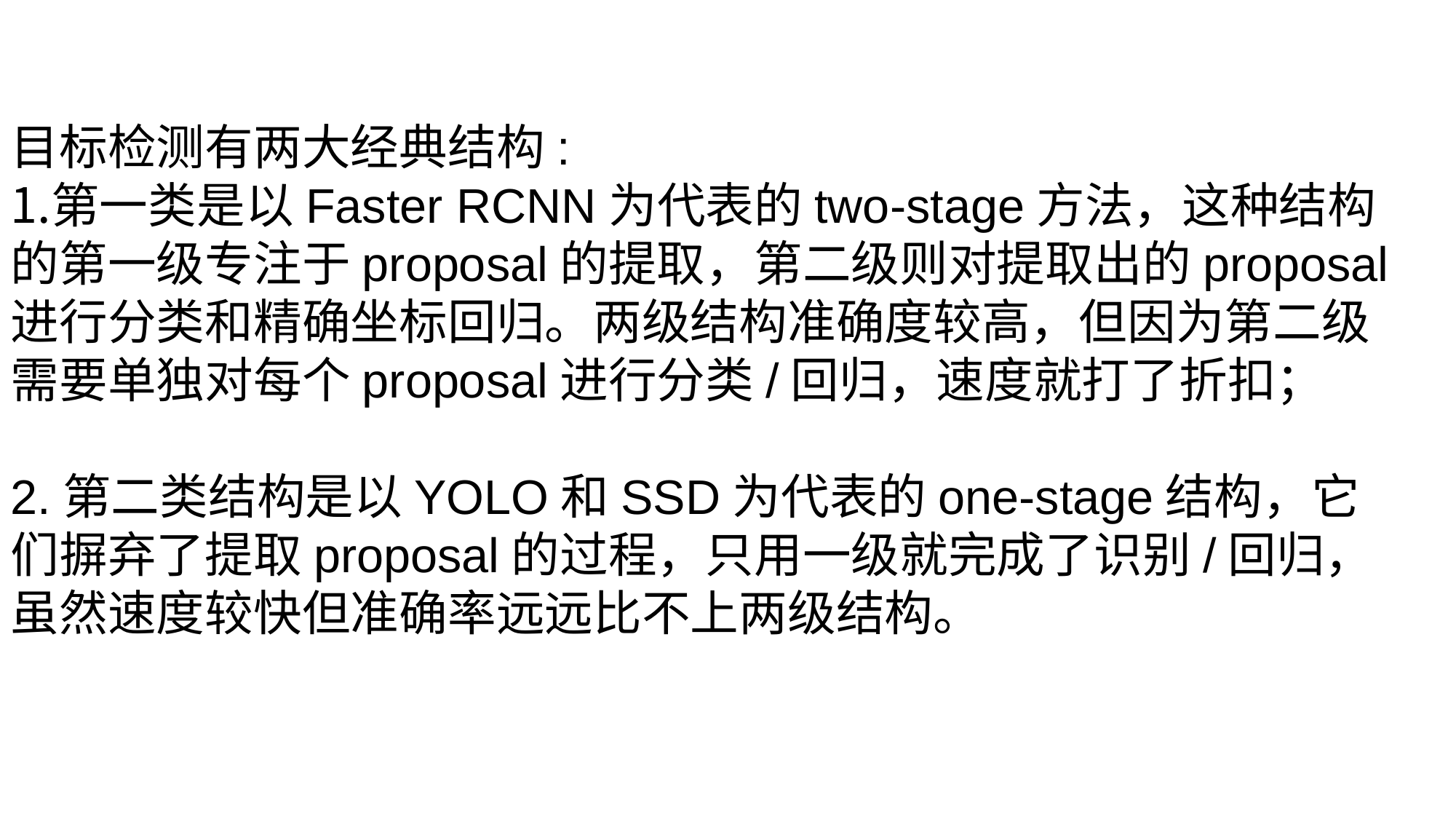

目标检测有两大经典结构:
第一类是以Faster RCNN为代表的two-stage方法，这种结构的第一级专注于proposal的提取，第二级则对提取出的proposal进行分类和精确坐标回归。两级结构准确度较高，但因为第二级需要单独对每个proposal进行分类/回归，速度就打了折扣；

2.第二类结构是以YOLO和SSD为代表的one-stage结构，它们摒弃了提取proposal的过程，只用一级就完成了识别/回归，虽然速度较快但准确率远远比不上两级结构。